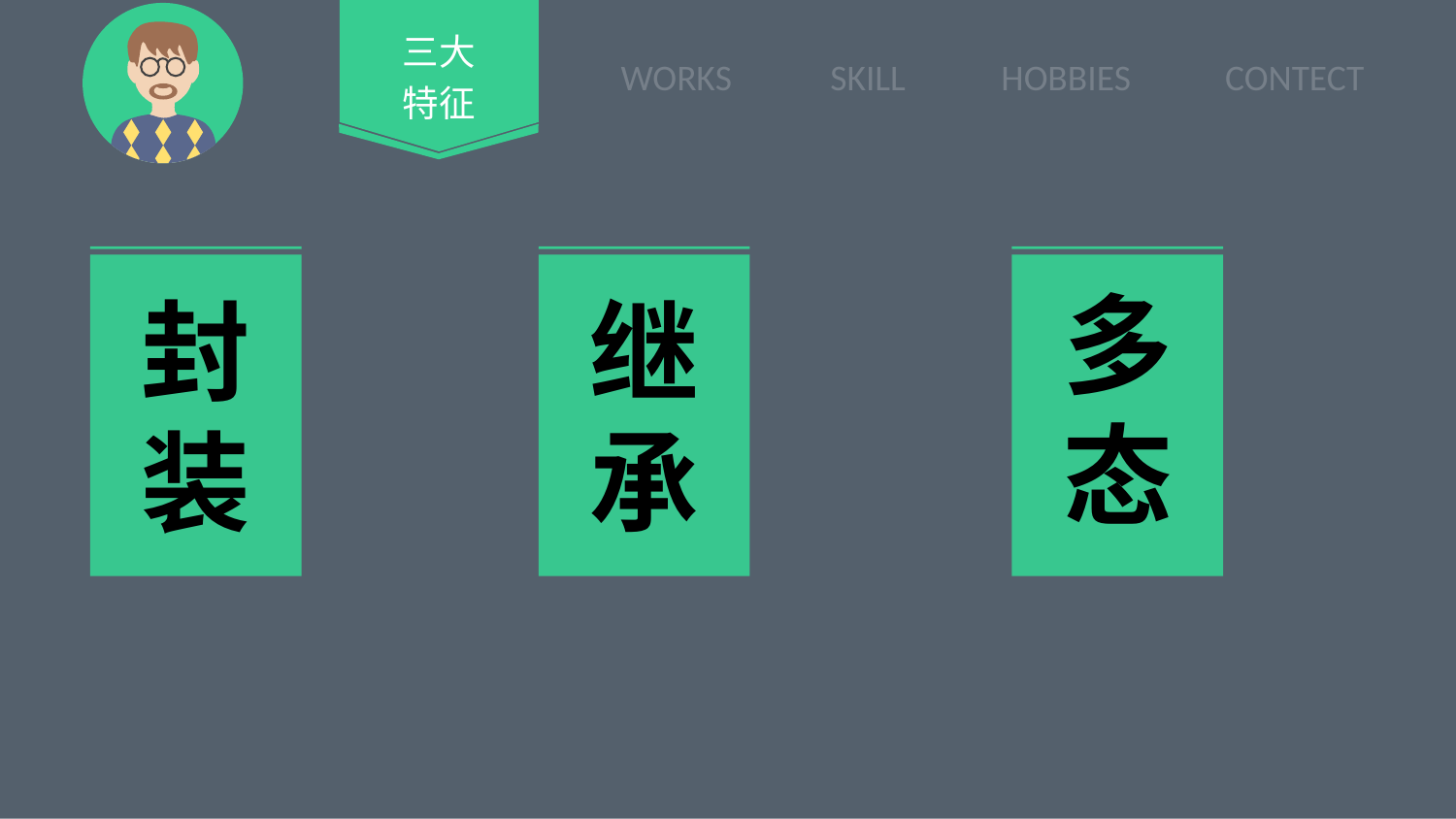

三大
特征

多
态
封
装
继
承